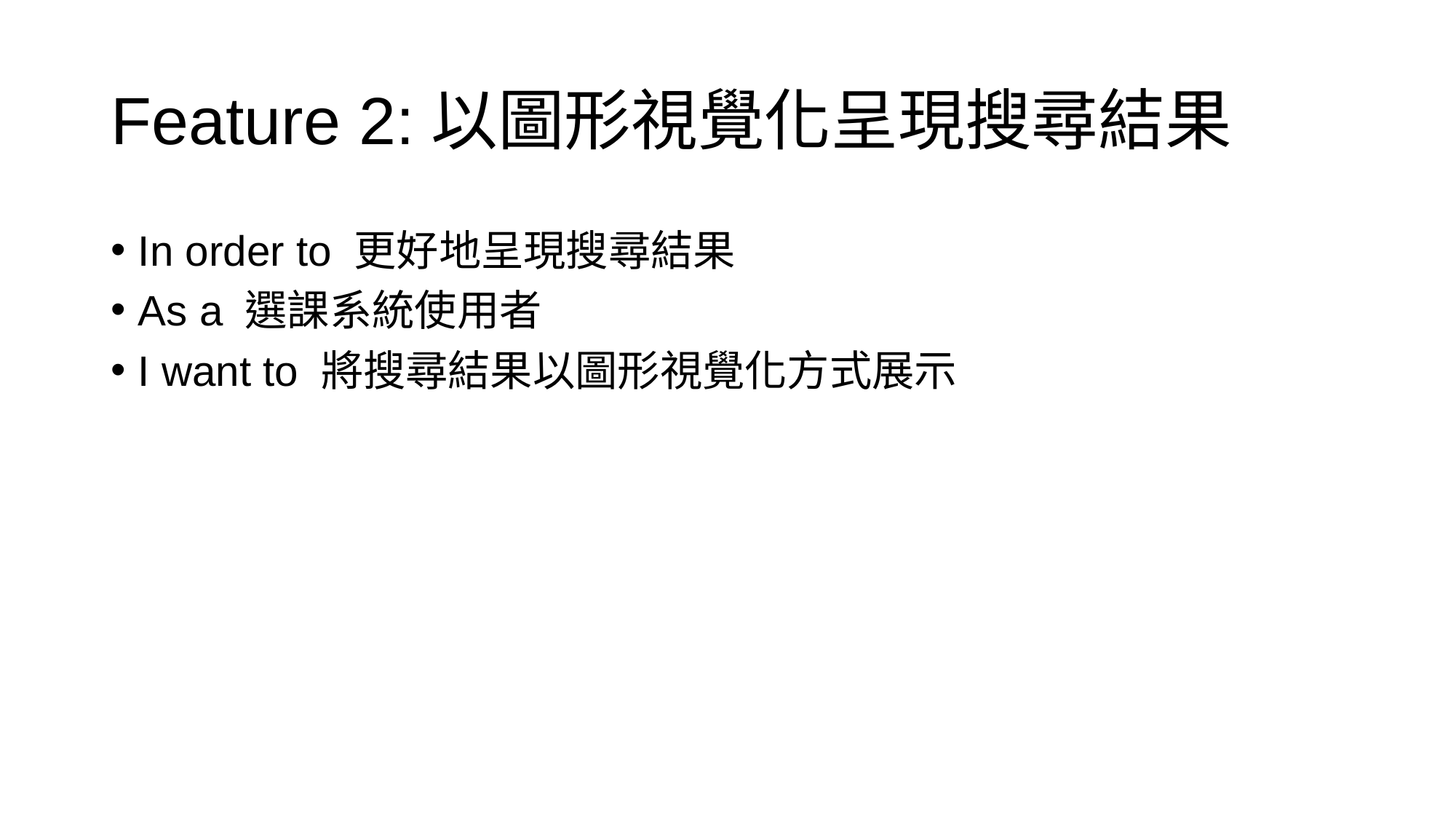

# Feature 2:以圖形視覺化呈現搜尋結果
In order to 更好地呈現搜尋結果
As a 選課系統使用者
I want to 將搜尋結果以圖形視覺化方式展示